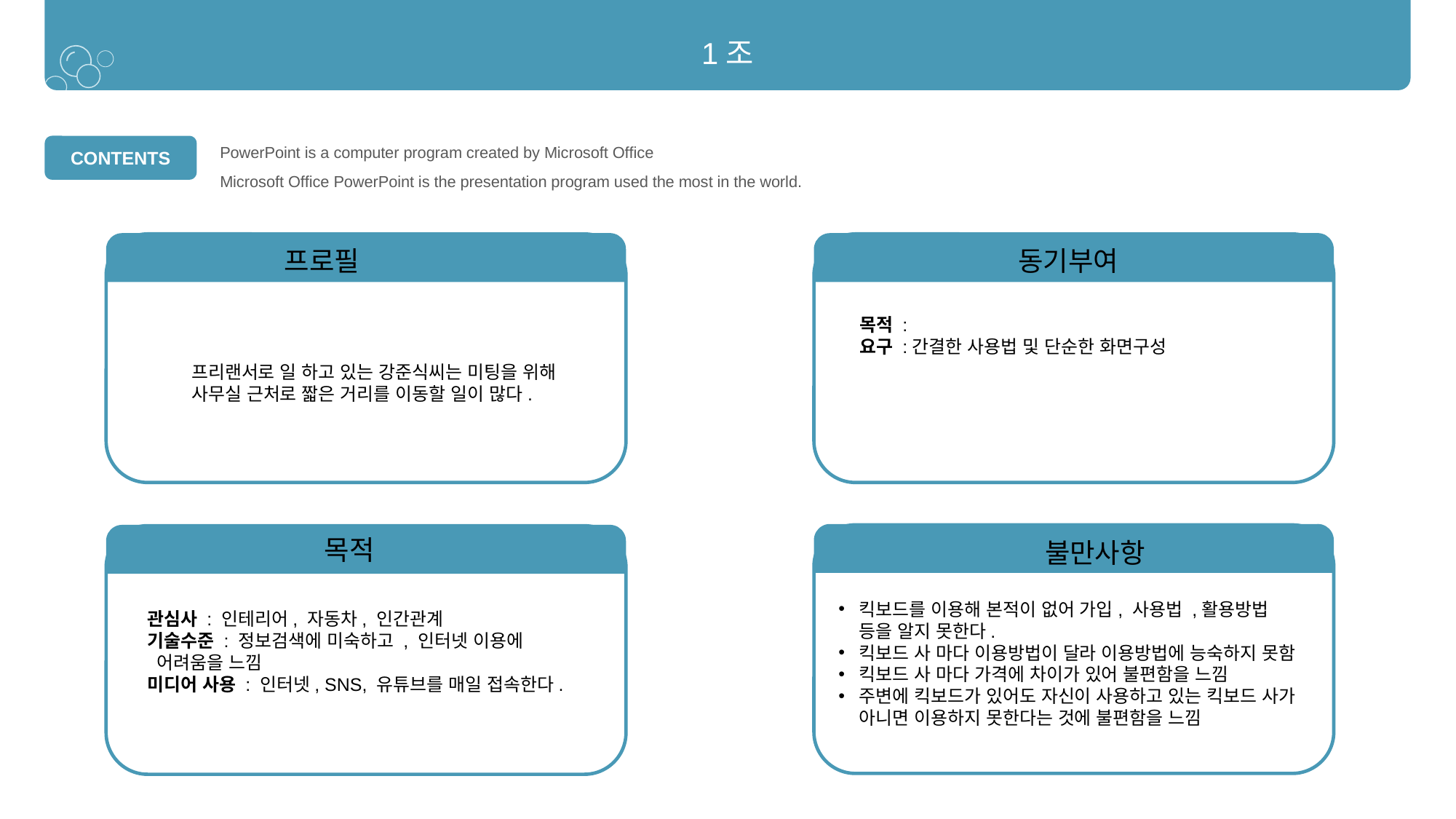

1조

PowerPoint is a computer program created by Microsoft Office
Microsoft Office PowerPoint is the presentation program used the most in the world.
CONTENTS

프로필
동기부여
목적 :
요구 :간결한 사용법 및 단순한 화면구성

01
01
프리랜서로 일 하고 있는 강준식씨는 미팅을 위해 사무실 근처로 짧은 거리를 이동할 일이 많다.
01
01

목적
불만사항

킥보드를 이용해 본적이 없어 가입, 사용법 ,활용방법 등을 알지 못한다.
킥보드 사 마다 이용방법이 달라 이용방법에 능숙하지 못함
킥보드 사 마다 가격에 차이가 있어 불편함을 느낌
주변에 킥보드가 있어도 자신이 사용하고 있는 킥보드 사가 아니면 이용하지 못한다는 것에 불편함을 느낌

관심사 : 인테리어, 자동차, 인간관계
기술수준 : 정보검색에 미숙하고 , 인터넷 이용에
 어려움을 느낌
미디어 사용 : 인터넷, SNS, 유튜브를 매일 접속한다.